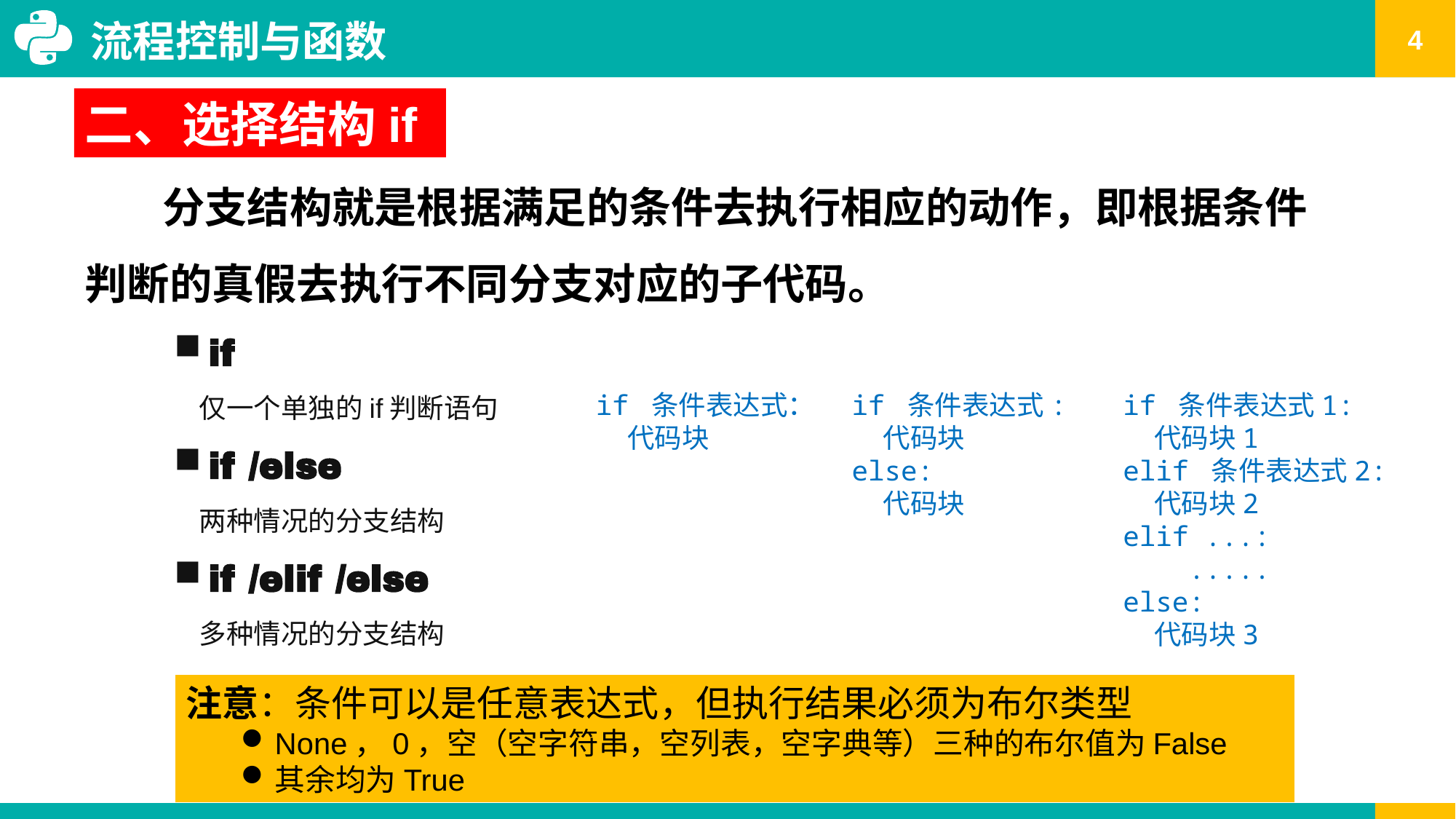

流程控制与函数
二、选择结构if
       分支结构就是根据满足的条件去执行相应的动作，即根据条件判断的真假去执行不同分支对应的子代码。
if
   仅一个单独的if判断语句
if /else
   两种情况的分支结构
if /elif /else
   多种情况的分支结构
if 条件表达式：
    代码块
if 条件表达式:
    代码块
else:
    代码块
if 条件表达式1:
    代码块1
elif 条件表达式2:
    代码块2
elif ...:
    .....
else:
    代码块3
注意：条件可以是任意表达式，但执行结果必须为布尔类型
None，0，空（空字符串，空列表，空字典等）三种的布尔值为False
其余均为True